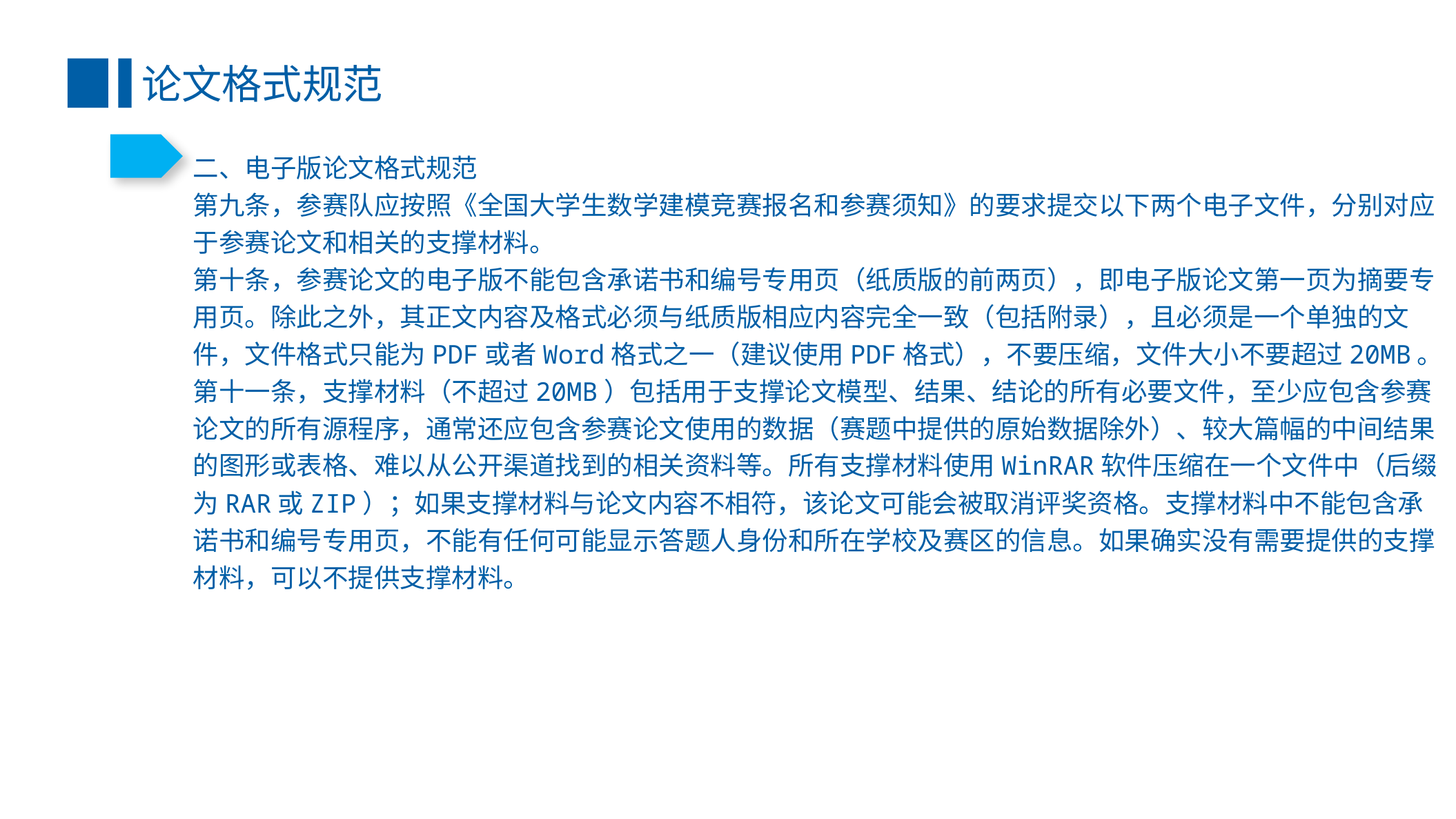

论文格式规范

二、电子版论文格式规范
第九条，参赛队应按照《全国大学生数学建模竞赛报名和参赛须知》的要求提交以下两个电子文件，分别对应于参赛论文和相关的支撑材料。
第十条，参赛论文的电子版不能包含承诺书和编号专用页（纸质版的前两页），即电子版论文第一页为摘要专用页。除此之外，其正文内容及格式必须与纸质版相应内容完全一致（包括附录），且必须是一个单独的文件，文件格式只能为PDF或者Word格式之一（建议使用PDF格式），不要压缩，文件大小不要超过20MB。
第十一条，支撑材料（不超过20MB）包括用于支撑论文模型、结果、结论的所有必要文件，至少应包含参赛论文的所有源程序，通常还应包含参赛论文使用的数据（赛题中提供的原始数据除外）、较大篇幅的中间结果的图形或表格、难以从公开渠道找到的相关资料等。所有支撑材料使用WinRAR软件压缩在一个文件中（后缀为RAR或ZIP）；如果支撑材料与论文内容不相符，该论文可能会被取消评奖资格。支撑材料中不能包含承诺书和编号专用页，不能有任何可能显示答题人身份和所在学校及赛区的信息。如果确实没有需要提供的支撑材料，可以不提供支撑材料。